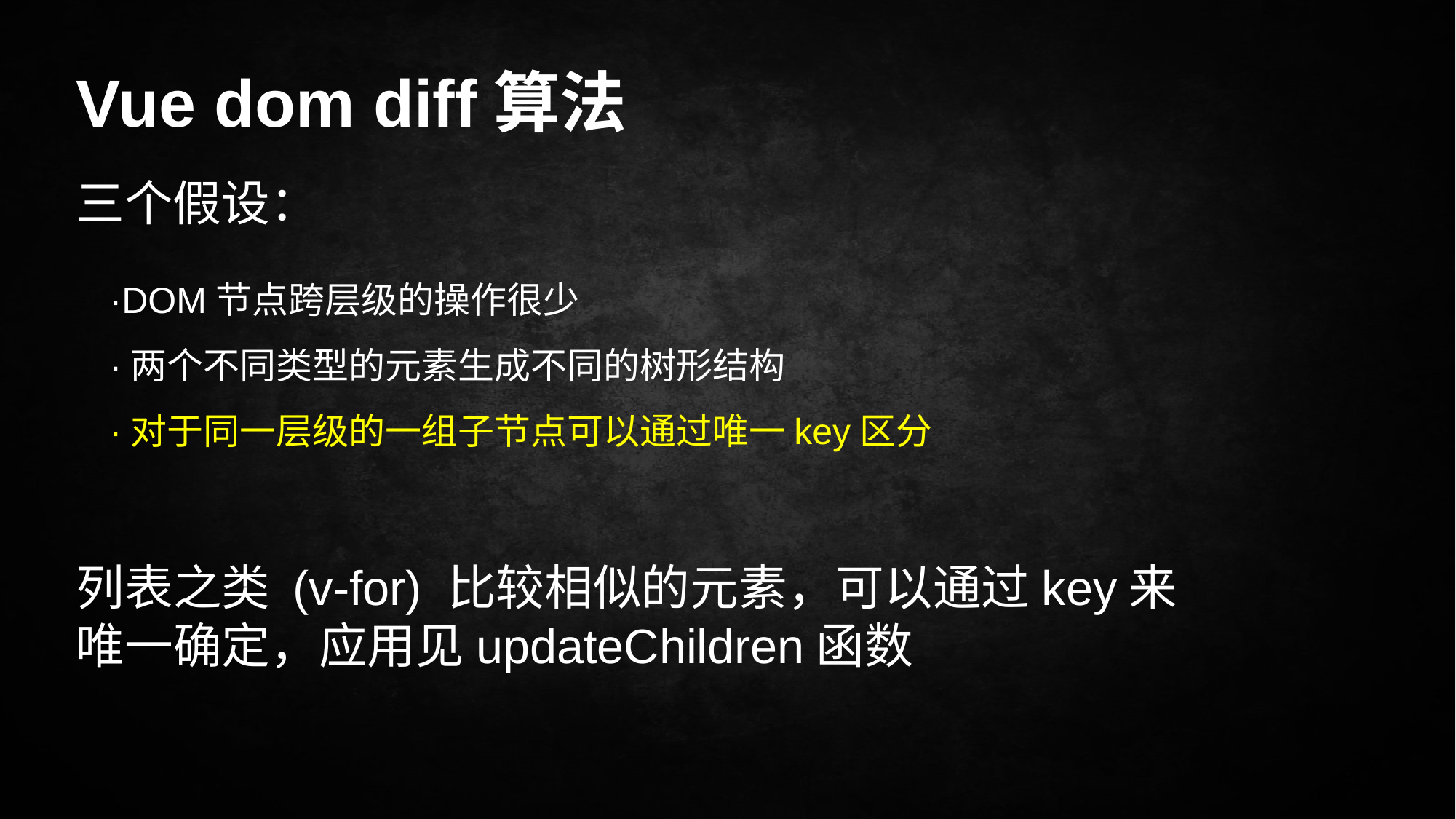

Vue dom diff算法
三个假设：
·DOM节点跨层级的操作很少
·两个不同类型的元素生成不同的树形结构
·对于同一层级的一组子节点可以通过唯一key区分
列表之类 (v-for) 比较相似的元素，可以通过key来唯一确定，应用见updateChildren函数